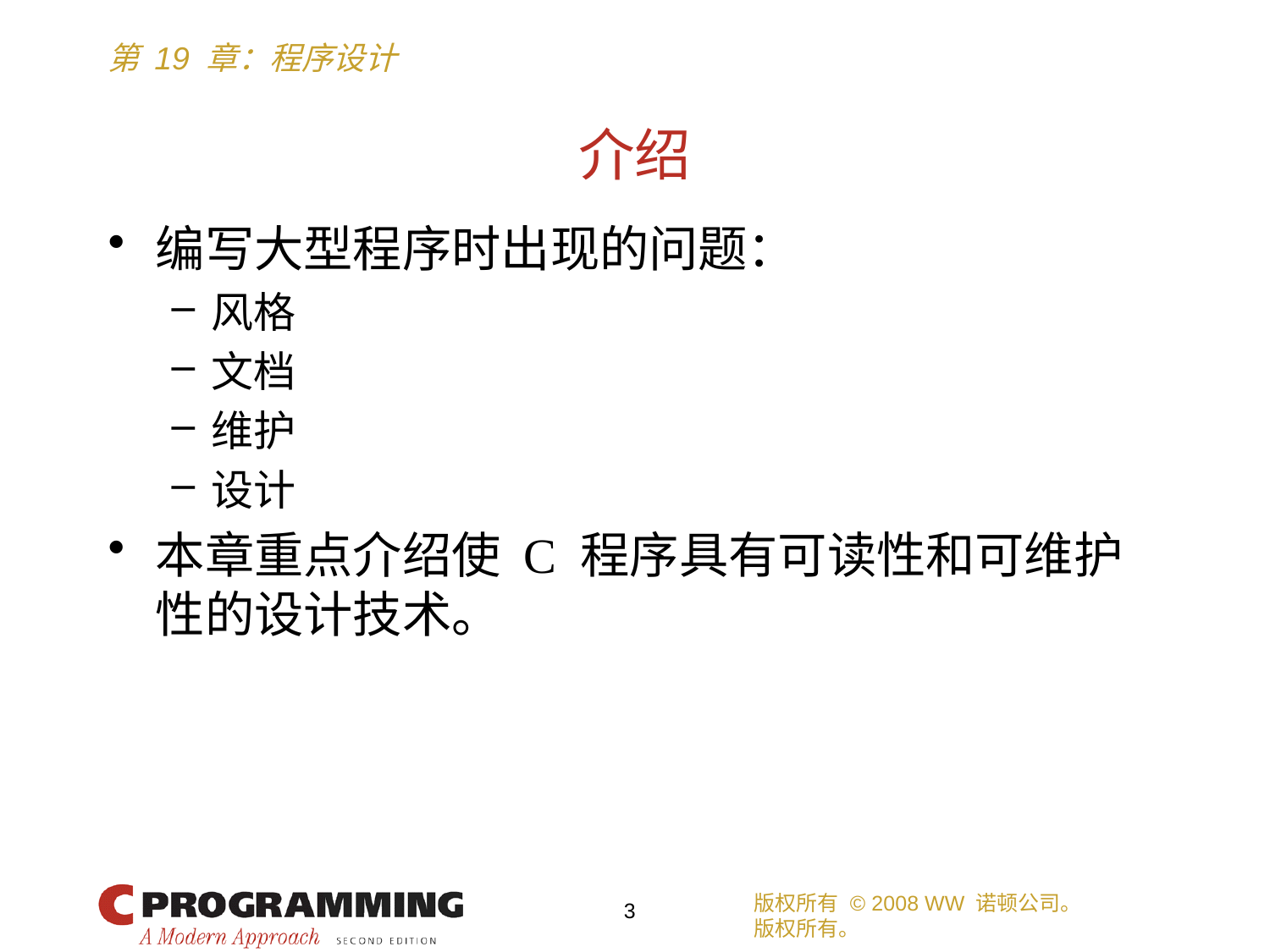

# 介绍
编写大型程序时出现的问题：
风格
文档
维护
设计
本章重点介绍使 C 程序具有可读性和可维护性的设计技术。

版权所有 © 2008 WW 诺顿公司。
版权所有。
3